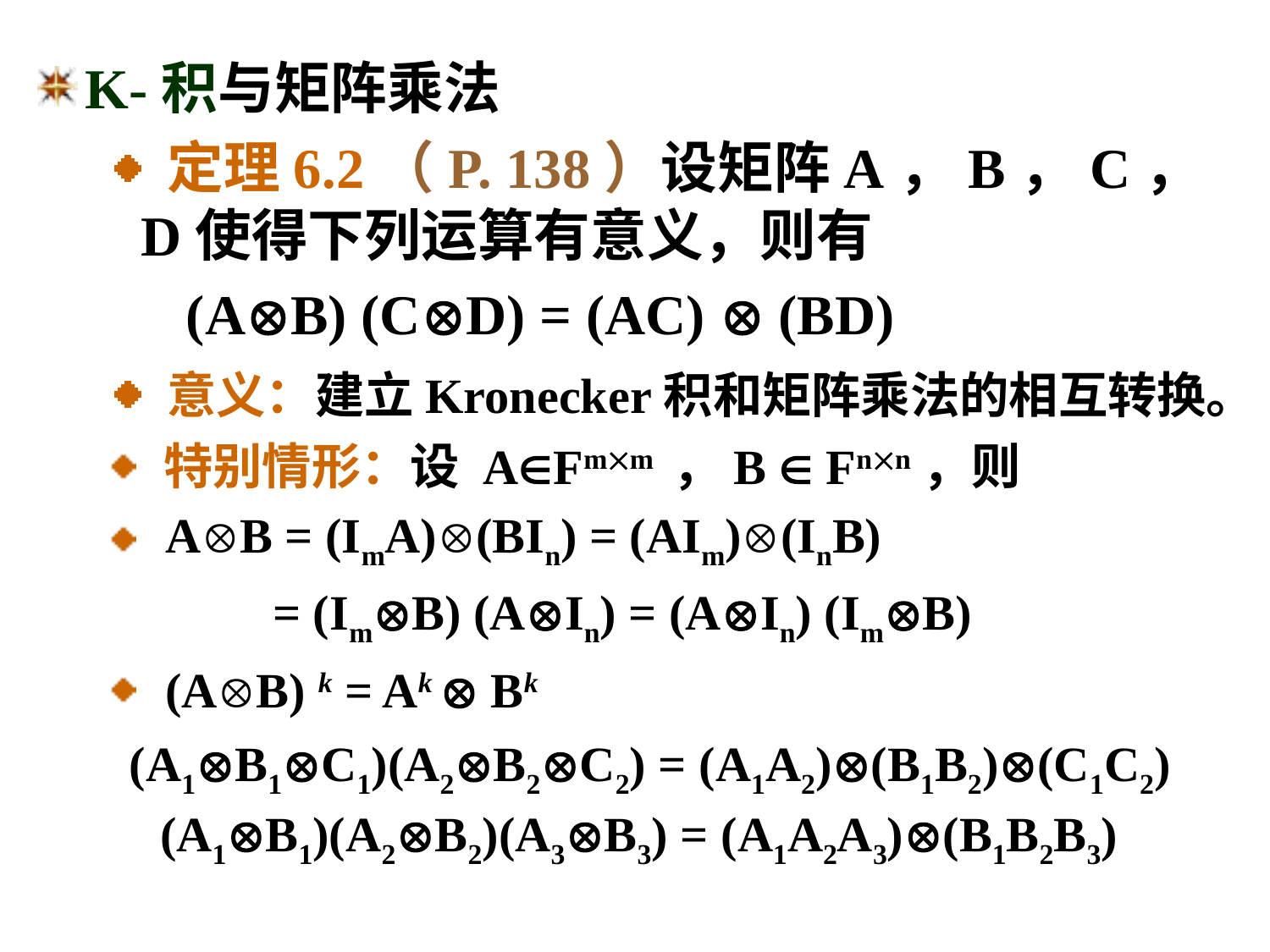

K-积与矩阵乘法
 定理6.2（P. 138）设矩阵A，B，C，D使得下列运算有意义，则有
      (A⊗B) (C⊗D) = (AC) ⊗ (BD)
 意义：建立Kronecker积和矩阵乘法的相互转换。
 特别情形：设 A∈Fm×m ，B ∈ Fn×n，则
  A⊗B = (ImA)⊗(BIn) = (AIm)⊗(InB)
              = (Im⊗B) (A⊗In) = (A⊗In) (Im⊗B)
  (A⊗B) k = Ak ⊗ Bk
(A1⊗B1⊗C1)(A2⊗B2⊗C2) = (A1A2)⊗(B1B2)⊗(C1C2)
(A1⊗B1)(A2⊗B2)(A3⊗B3) = (A1A2A3)⊗(B1B2B3)